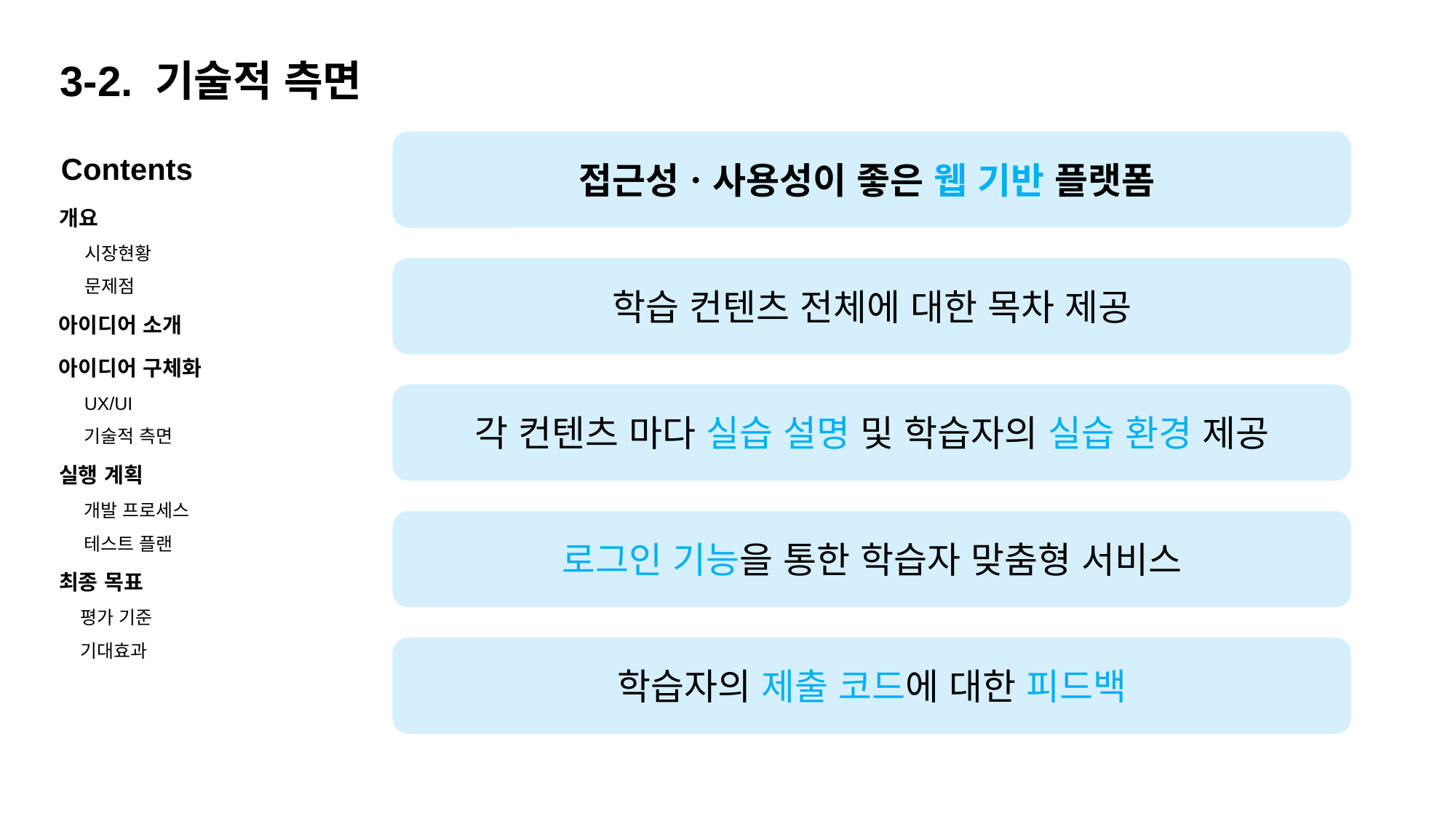

3-2. 기술적 측면
Contents
개요
시장현황
문제점
아이디어 소개
아이디어 구체화
UX/UI
기술적 측면
실행 계획
개발 프로세스
테스트 플랜
최종 목표
평가 기준
기대효과

접근성ㆍ사용성이 좋은 웹 기반 플랫폼

학습 컨텐츠 전체에 대한 목차 제공

각 컨텐츠 마다 실습 설명 및 학습자의 실습 환경 제공

로그인 기능을 통한 학습자 맞춤형 서비스

학습자의 제출 코드에 대한 피드백